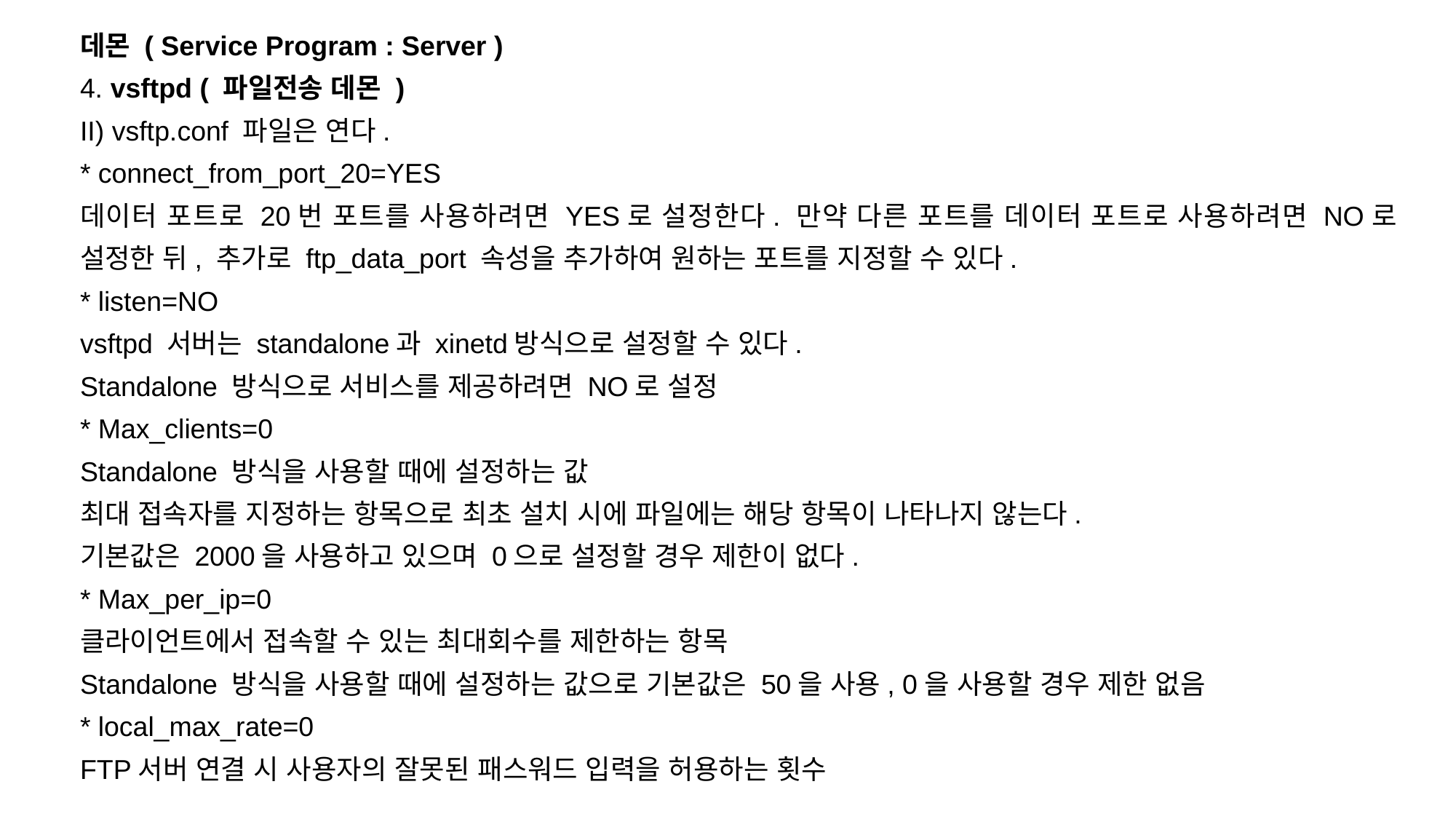

데몬 ( Service Program : Server )
4. vsftpd ( 파일전송 데몬 )
II) vsftp.conf 파일은 연다.
* connect_from_port_20=YES
데이터 포트로 20번 포트를 사용하려면 YES로 설정한다. 만약 다른 포트를 데이터 포트로 사용하려면 NO로 설정한 뒤, 추가로 ftp_data_port 속성을 추가하여 원하는 포트를 지정할 수 있다.
* listen=NO
vsftpd 서버는 standalone과 xinetd방식으로 설정할 수 있다.
Standalone 방식으로 서비스를 제공하려면 NO로 설정
* Max_clients=0
Standalone 방식을 사용할 때에 설정하는 값
최대 접속자를 지정하는 항목으로 최초 설치 시에 파일에는 해당 항목이 나타나지 않는다.
기본값은 2000을 사용하고 있으며 0으로 설정할 경우 제한이 없다.
* Max_per_ip=0
클라이언트에서 접속할 수 있는 최대회수를 제한하는 항목
Standalone 방식을 사용할 때에 설정하는 값으로 기본값은 50을 사용, 0을 사용할 경우 제한 없음
* local_max_rate=0
FTP서버 연결 시 사용자의 잘못된 패스워드 입력을 허용하는 횟수